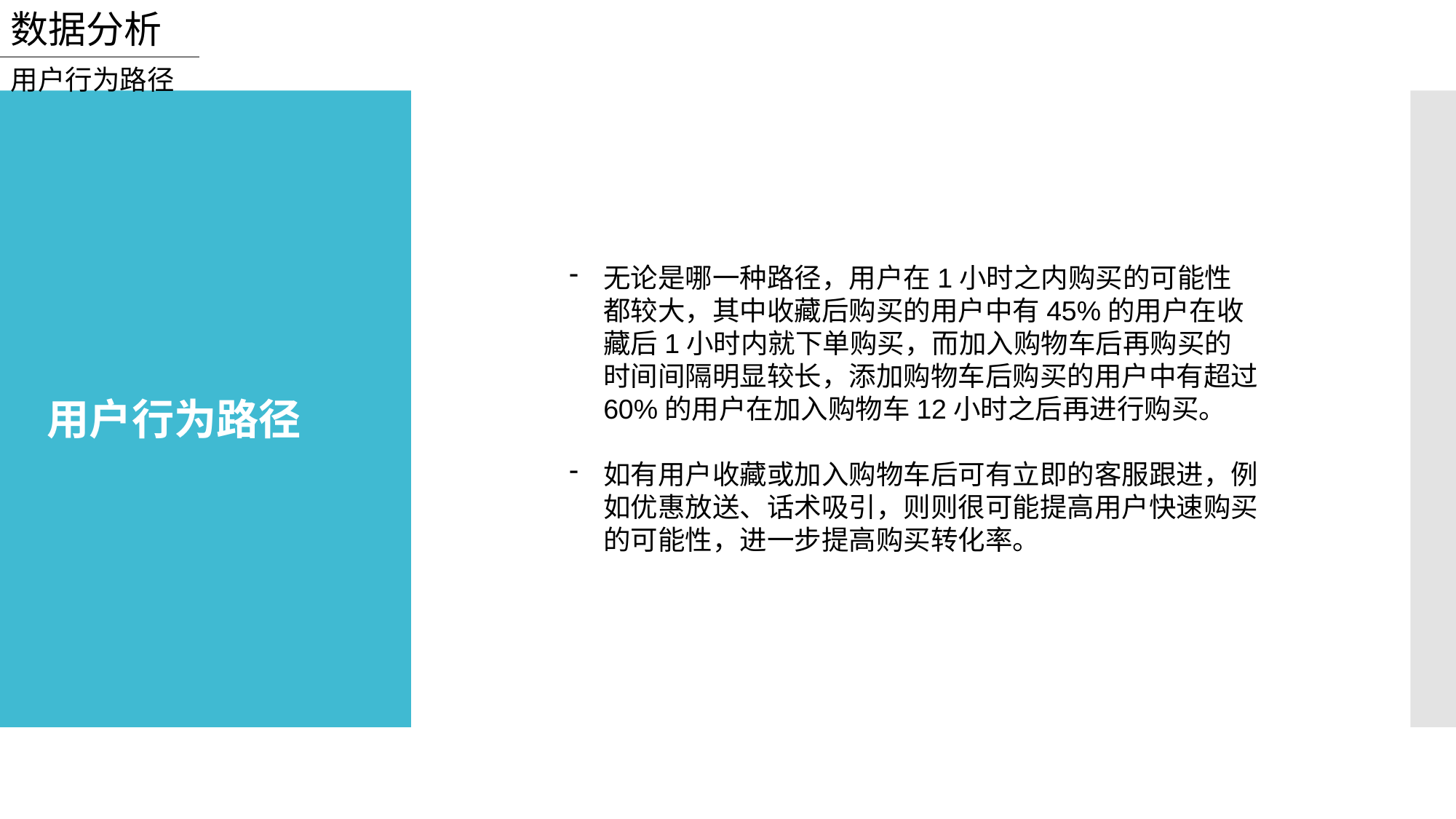

数据分析
用户行为路径
无论是哪一种路径，用户在1小时之内购买的可能性都较大，其中收藏后购买的用户中有45%的用户在收藏后1小时内就下单购买，而加入购物车后再购买的时间间隔明显较长，添加购物车后购买的用户中有超过60%的用户在加入购物车12小时之后再进行购买。

如有用户收藏或加入购物车后可有立即的客服跟进，例如优惠放送、话术吸引，则则很可能提高用户快速购买的可能性，进一步提高购买转化率。
用户行为路径